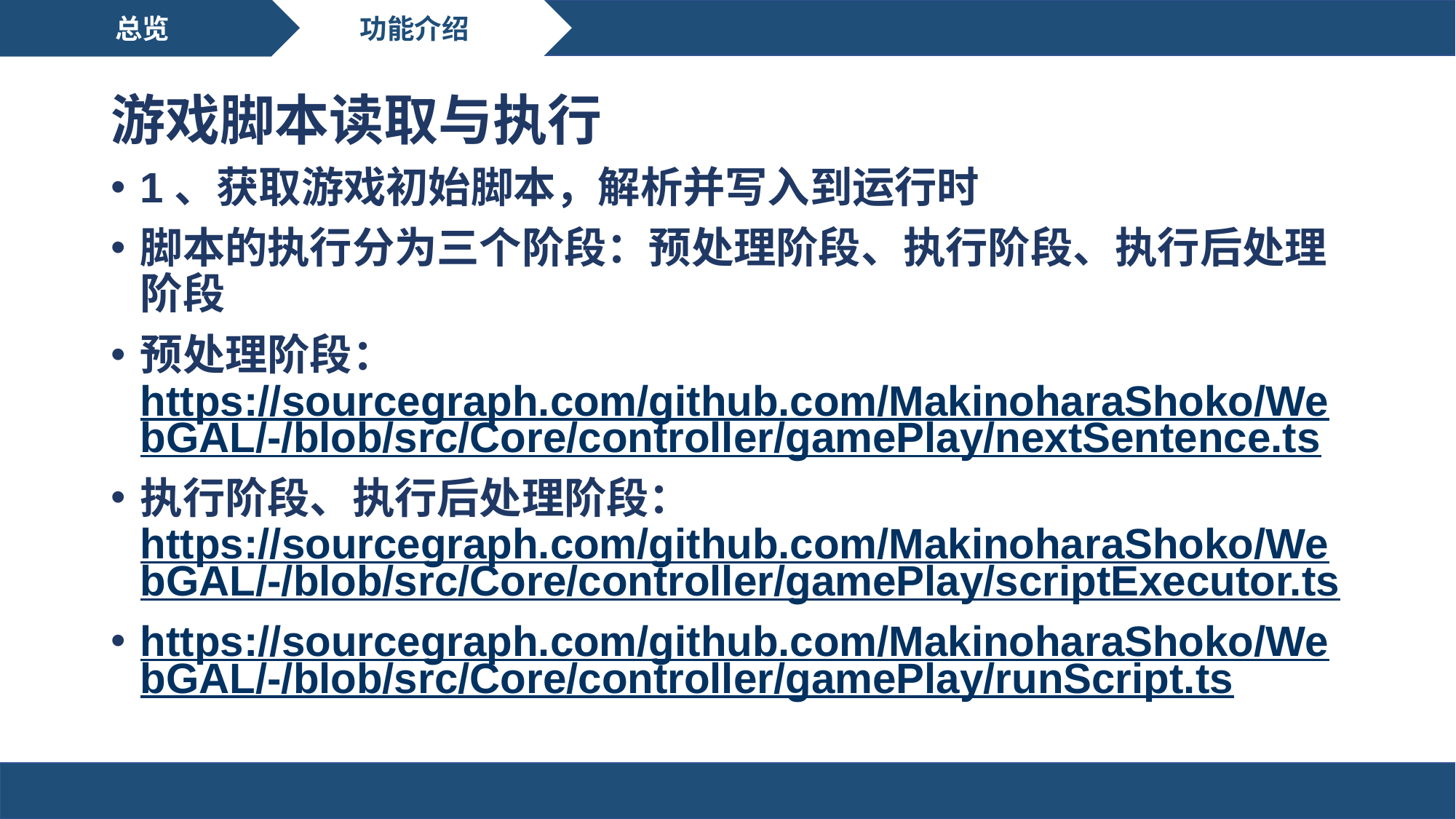

总览
功能介绍
# 游戏脚本读取与执行
1、获取游戏初始脚本，解析并写入到运行时
脚本的执行分为三个阶段：预处理阶段、执行阶段、执行后处理阶段
预处理阶段：https://sourcegraph.com/github.com/MakinoharaShoko/WebGAL/-/blob/src/Core/controller/gamePlay/nextSentence.ts
执行阶段、执行后处理阶段：https://sourcegraph.com/github.com/MakinoharaShoko/WebGAL/-/blob/src/Core/controller/gamePlay/scriptExecutor.ts
https://sourcegraph.com/github.com/MakinoharaShoko/WebGAL/-/blob/src/Core/controller/gamePlay/runScript.ts